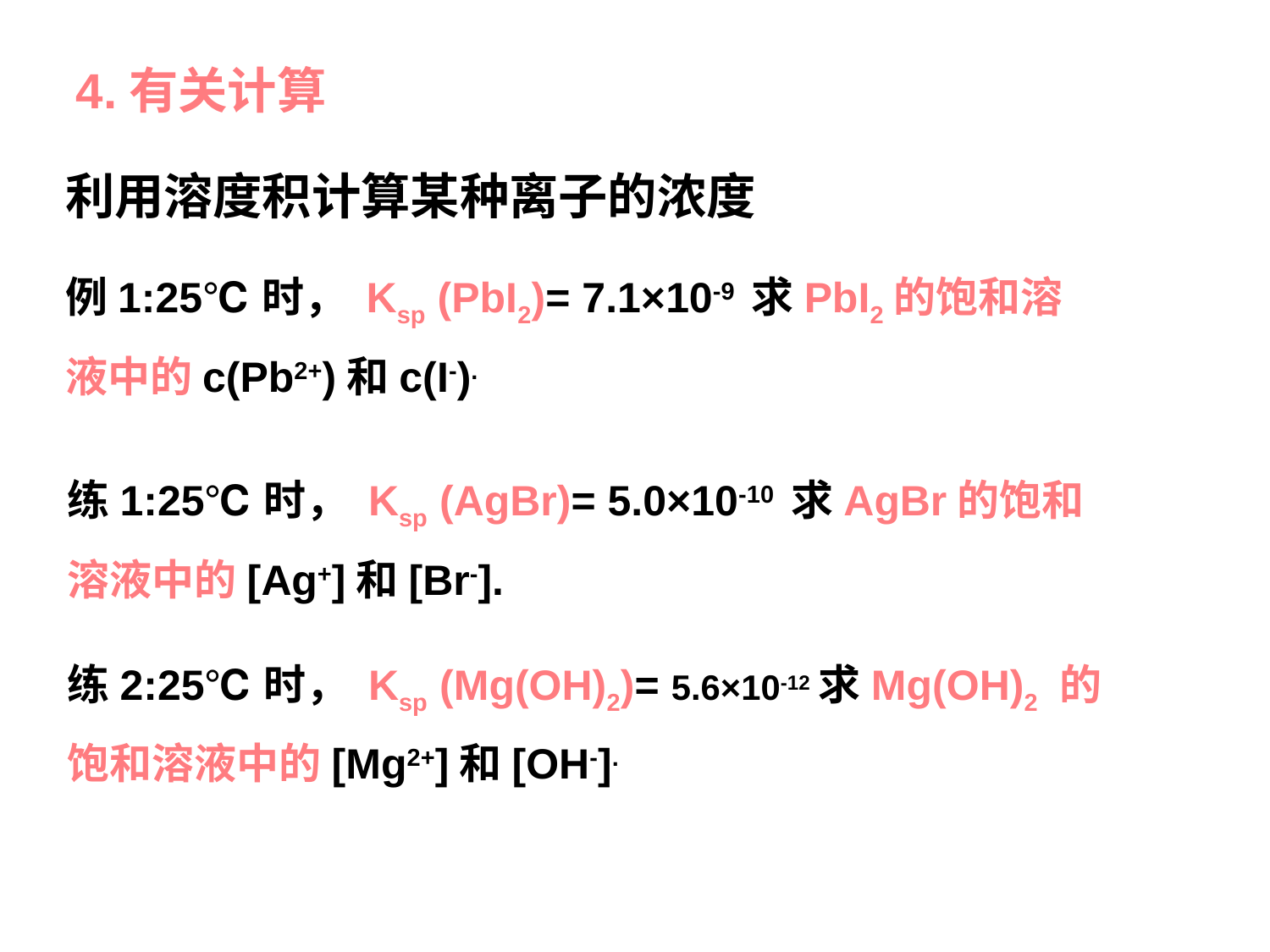

4.有关计算
利用溶度积计算某种离子的浓度
例1:25℃时， Ksp (PbI2)= 7.1×10-9 求PbI2的饱和溶
液中的c(Pb2+)和c(I-).
练1:25℃时， Ksp (AgBr)= 5.0×10-10 求AgBr的饱和
溶液中的[Ag+]和[Br-].
练2:25℃时， Ksp (Mg(OH)2)= 5.6×10-12求Mg(OH)2 的
饱和溶液中的[Mg2+]和[OH-].